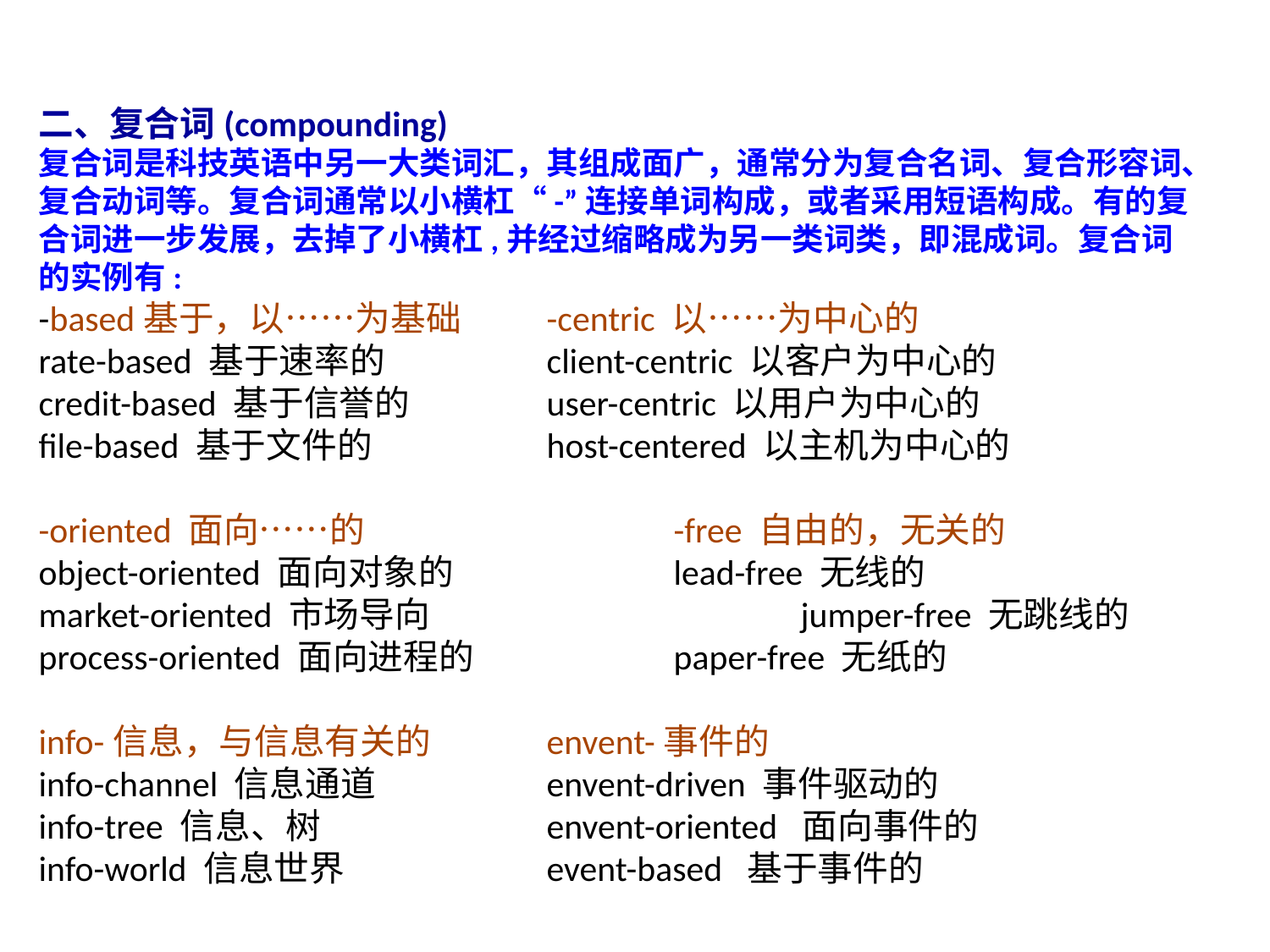

二、复合词(compounding)
复合词是科技英语中另一大类词汇，其组成面广，通常分为复合名词、复合形容词、复合动词等。复合词通常以小横杠“-”连接单词构成，或者采用短语构成。有的复合词进一步发展，去掉了小横杠,并经过缩略成为另一类词类，即混成词。复合词的实例有:
-based基于，以……为基础	-centric 以……为中心的
rate-based 基于速率的		client-centric 以客户为中心的
credit-based 基于信誉的		user-centric 以用户为中心的
file-based 基于文件的		host-centered 以主机为中心的

-oriented 面向……的			-free 自由的，无关的
object-oriented 面向对象的		lead-free 无线的
market-oriented 市场导向			jumper-free 无跳线的
process-oriented 面向进程的		paper-free 无纸的

info-信息，与信息有关的	envent-事件的
info-channel 信息通道		envent-driven 事件驱动的
info-tree 信息、树		envent-oriented  面向事件的
info-world 信息世界		event-based  基于事件的